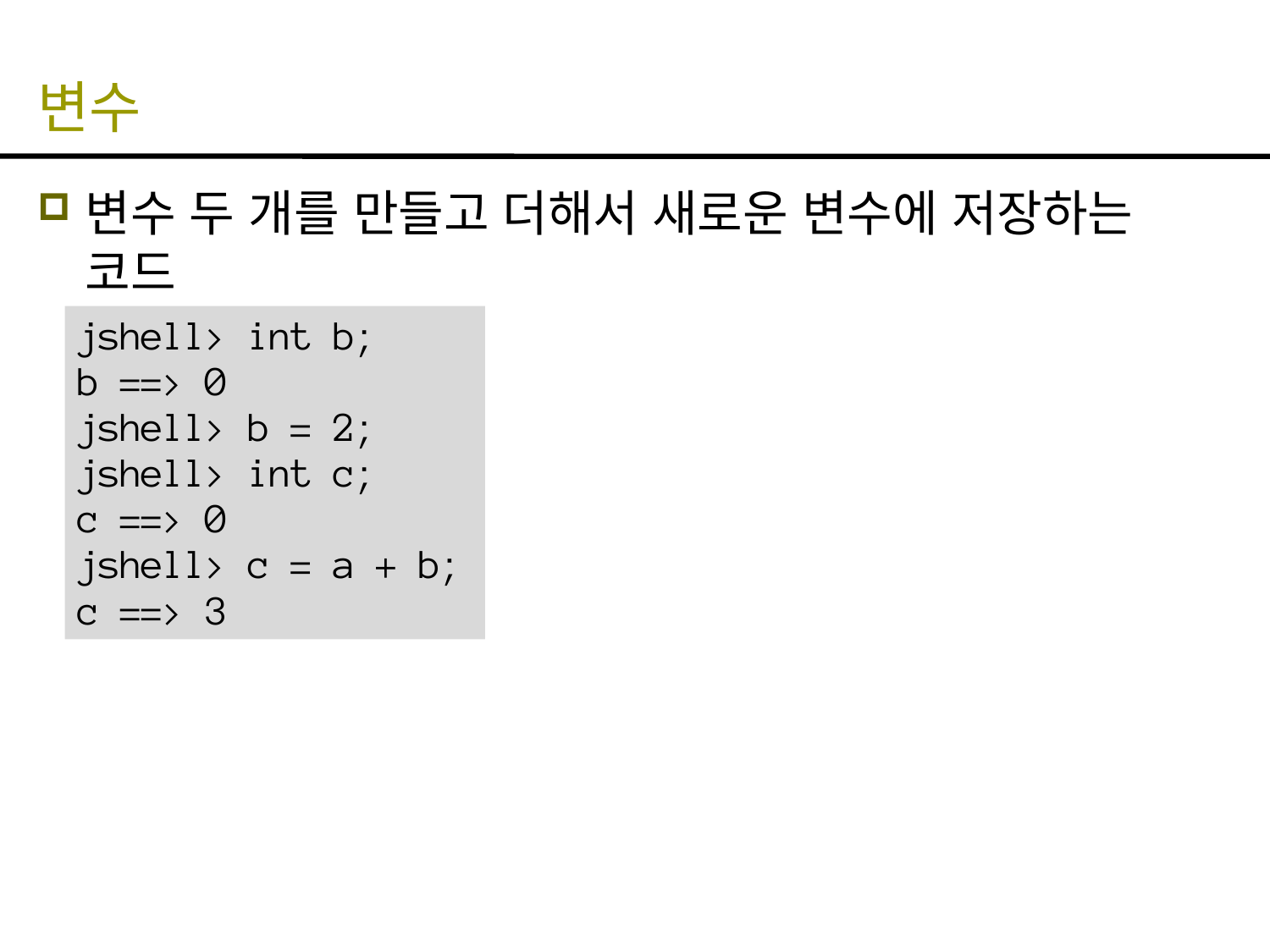

# 변수
변수 두 개를 만들고 더해서 새로운 변수에 저장하는 코드
jshell> int b;
b ==> 0
jshell> b = 2;
jshell> int c;
c ==> 0
jshell> c = a + b;
c ==> 3